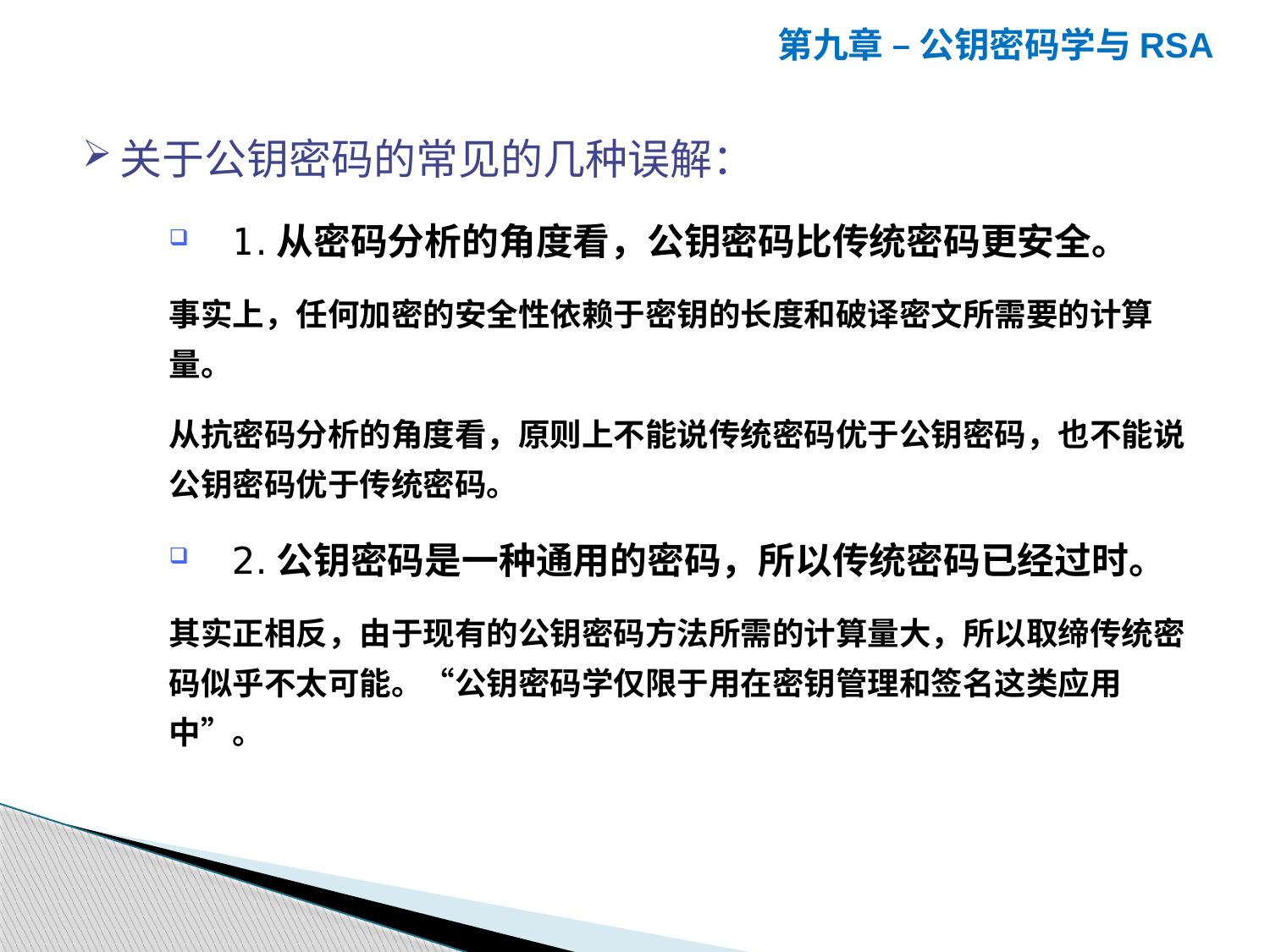

第九章 – 公钥密码学与RSA
关于公钥密码的常见的几种误解：
1.从密码分析的角度看，公钥密码比传统密码更安全。
事实上，任何加密的安全性依赖于密钥的长度和破译密文所需要的计算量。
从抗密码分析的角度看，原则上不能说传统密码优于公钥密码，也不能说公钥密码优于传统密码。
2.公钥密码是一种通用的密码，所以传统密码已经过时。
其实正相反，由于现有的公钥密码方法所需的计算量大，所以取缔传统密码似乎不太可能。“公钥密码学仅限于用在密钥管理和签名这类应用中”。